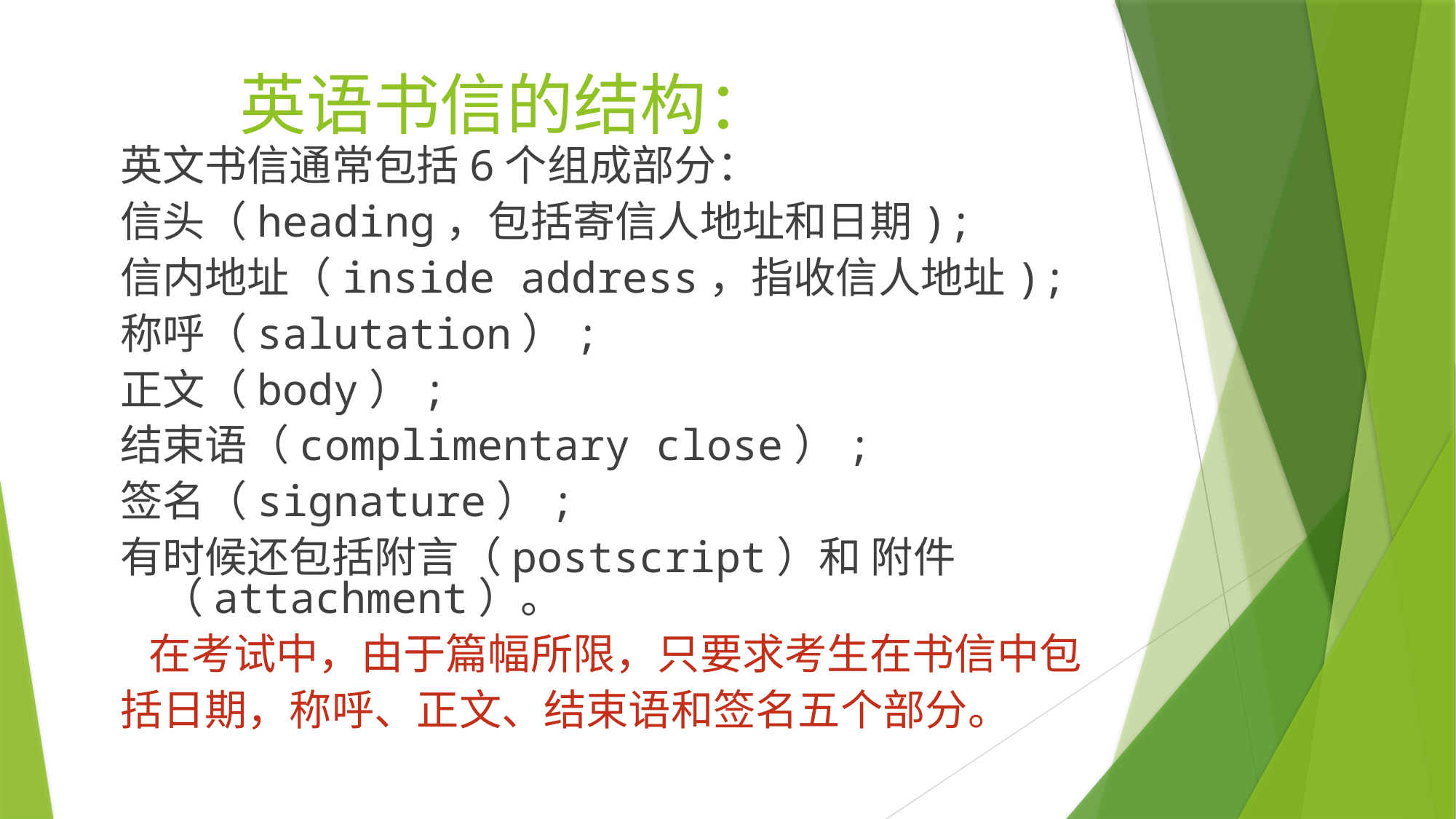

# 英语书信的结构：
英文书信通常包括6个组成部分：
信头（heading，包括寄信人地址和日期);
信内地址（inside address，指收信人地址);
称呼（salutation）;
正文（body）;
结束语（complimentary close）;
签名（signature）;
有时候还包括附言（postscript）和 附件（attachment）。
  在考试中，由于篇幅所限，只要求考生在书信中包
括日期，称呼、正文、结束语和签名五个部分。